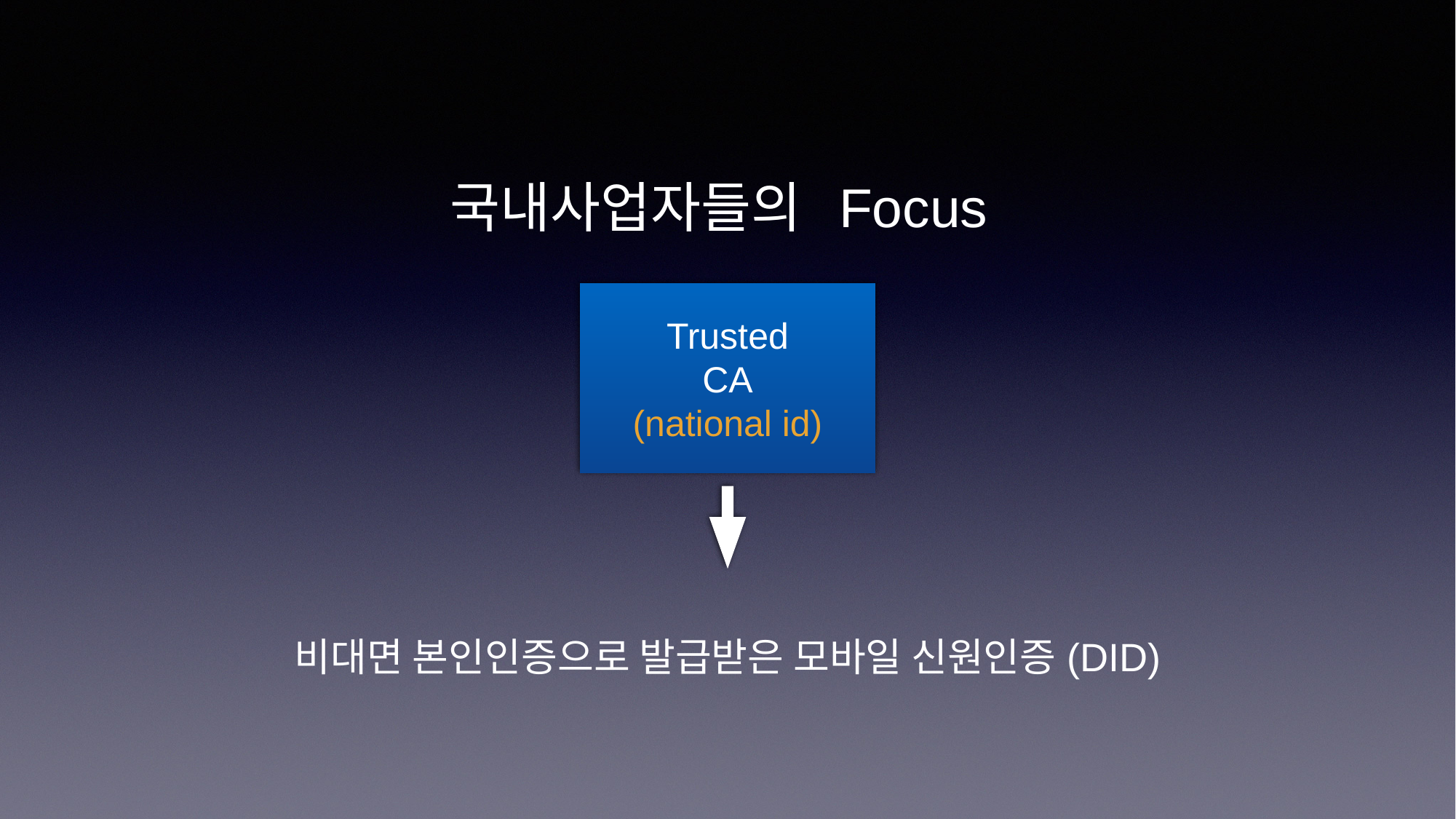

국내사업자들의  Focus
Trusted
CA
(national id)

비대면 본인인증으로 발급받은 모바일 신원인증(DID)